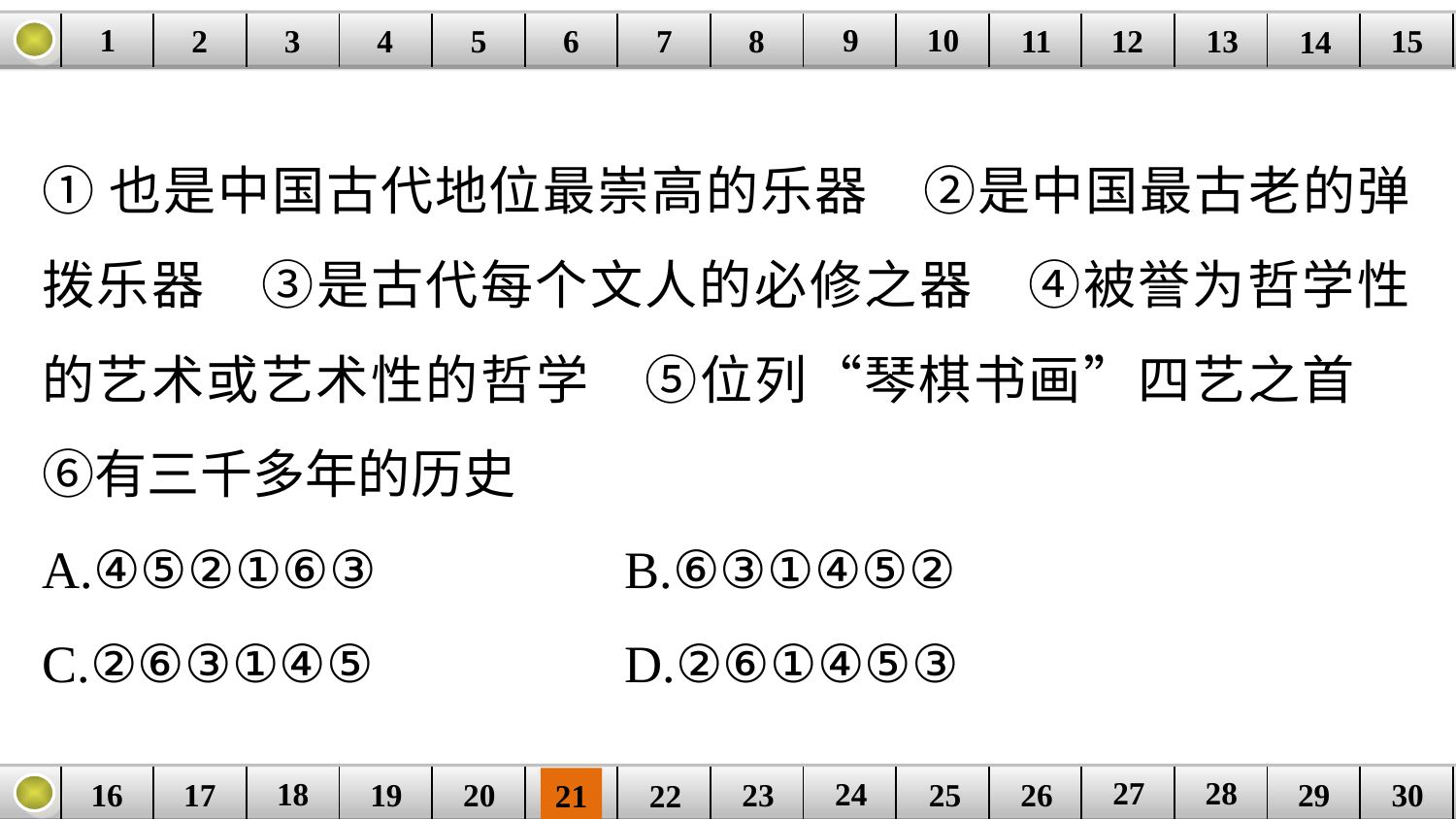

9
10
1
3
4
5
6
8
11
2
12
15
|  |  |  |  |  |  |  |  |  |  |  |  |  |  |  |
| --- | --- | --- | --- | --- | --- | --- | --- | --- | --- | --- | --- | --- | --- | --- |
7
13
14

①也是中国古代地位最崇高的乐器　②是中国最古老的弹拨乐器　③是古代每个文人的必修之器　④被誉为哲学性的艺术或艺术性的哲学　⑤位列“琴棋书画”四艺之首　⑥有三千多年的历史
A.④⑤②①⑥③  		B.⑥③①④⑤②
C.②⑥③①④⑤  		D.②⑥①④⑤③

27
28
18
24
16
25
26
30
|  |  |  |  |  |  |  |  |  |  |  |  |  |  |  |
| --- | --- | --- | --- | --- | --- | --- | --- | --- | --- | --- | --- | --- | --- | --- |
23
17
19
20
29
21
22